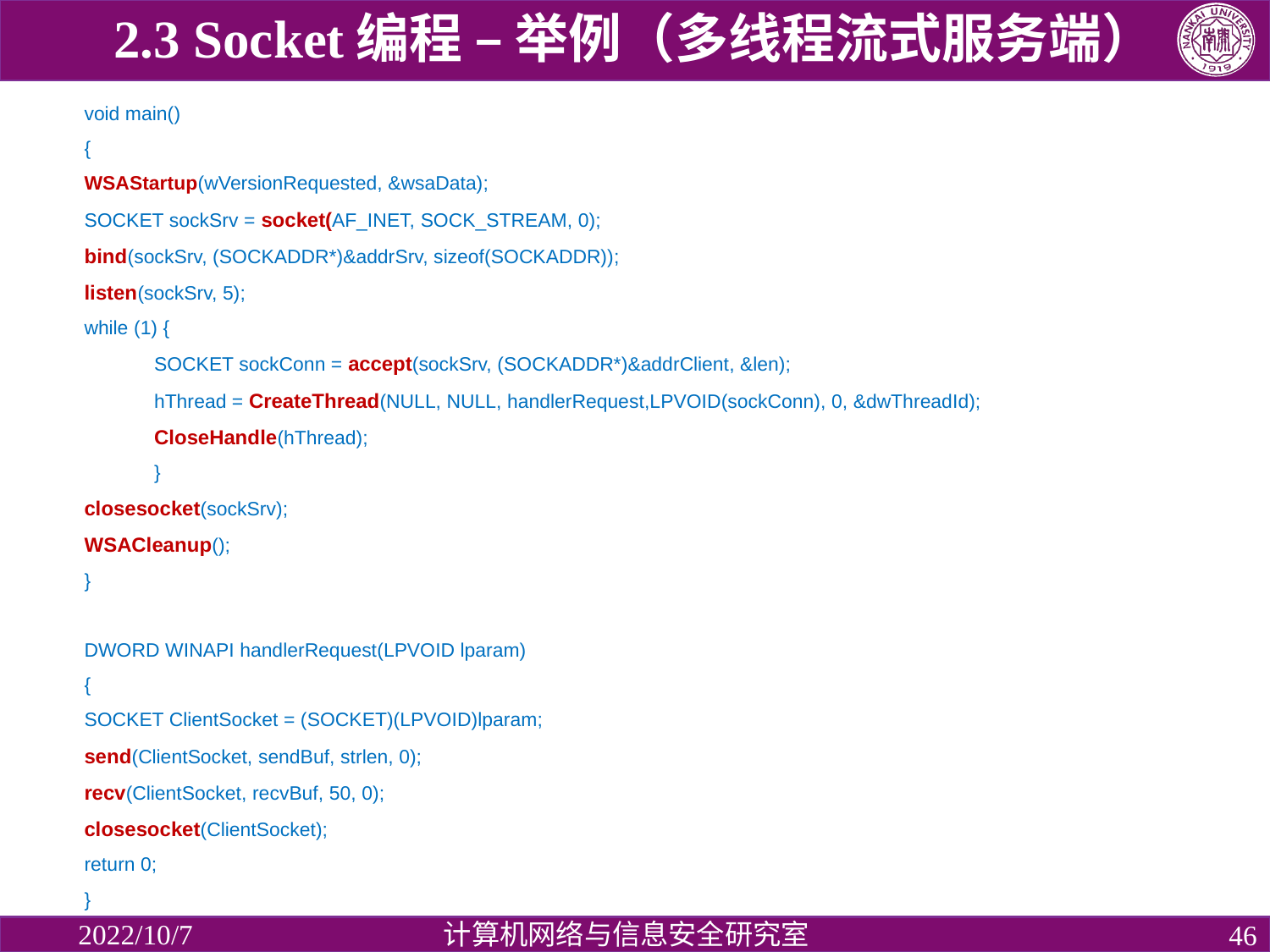

2.3 Socket编程 – 举例（多线程流式服务端）
void main()
{
WSAStartup(wVersionRequested, &wsaData);
SOCKET sockSrv = socket(AF_INET, SOCK_STREAM, 0);
bind(sockSrv, (SOCKADDR*)&addrSrv, sizeof(SOCKADDR));
listen(sockSrv, 5);
while (1) {
	SOCKET sockConn = accept(sockSrv, (SOCKADDR*)&addrClient, &len);
	hThread = CreateThread(NULL, NULL, handlerRequest,LPVOID(sockConn), 0, &dwThreadId);
	CloseHandle(hThread);
	}
closesocket(sockSrv);
WSACleanup();
}

DWORD WINAPI handlerRequest(LPVOID lparam)
{
SOCKET ClientSocket = (SOCKET)(LPVOID)lparam;
send(ClientSocket, sendBuf, strlen, 0);
recv(ClientSocket, recvBuf, 50, 0);
closesocket(ClientSocket);
return 0;
}